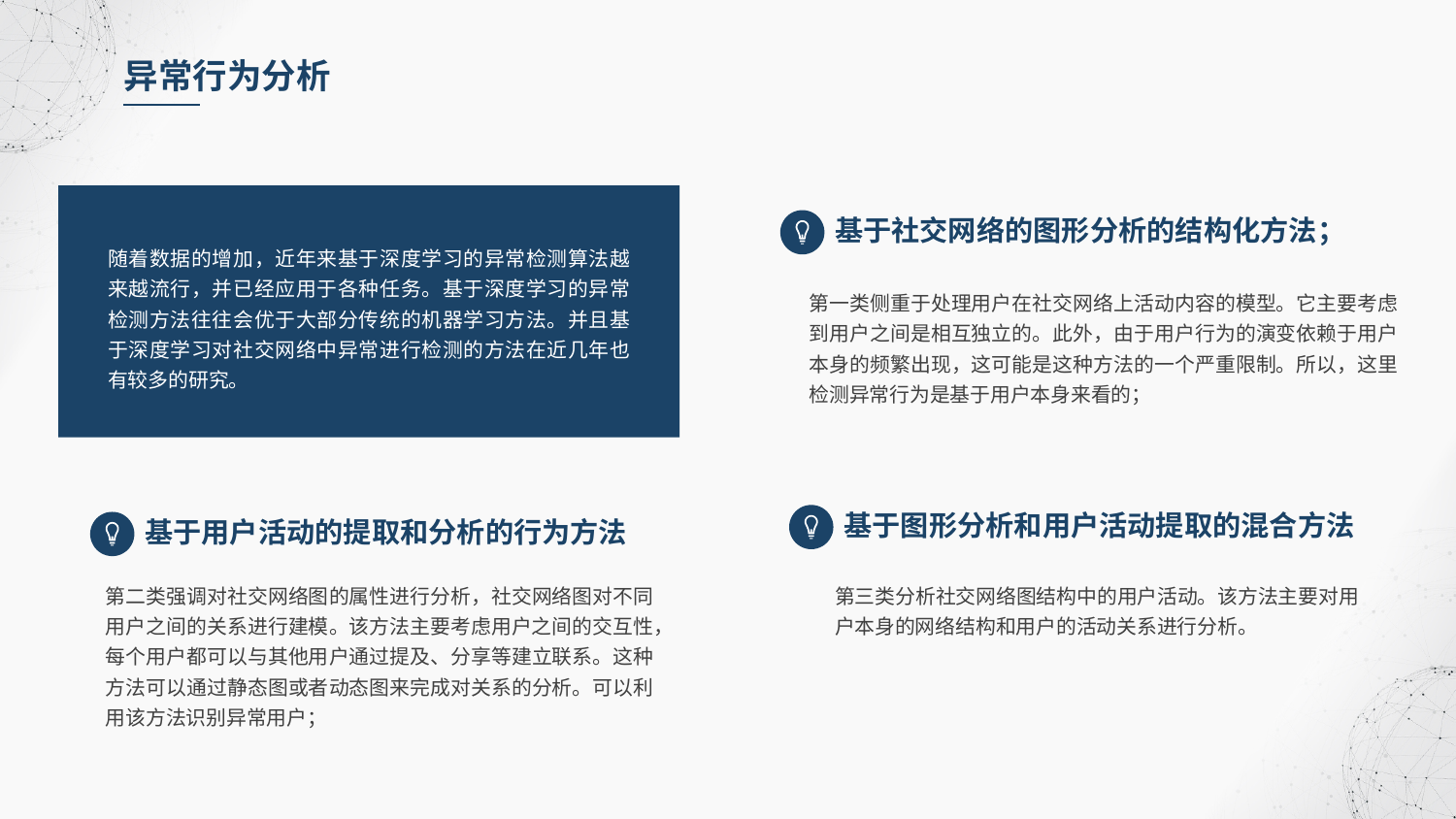

异常行为分析

基于社交网络的图形分析的结构化方法；
随着数据的增加，近年来基于深度学习的异常检测算法越来越流行，并已经应用于各种任务。基于深度学习的异常检测方法往往会优于大部分传统的机器学习方法。并且基于深度学习对社交网络中异常进行检测的方法在近几年也有较多的研究。
第一类侧重于处理用户在社交网络上活动内容的模型。它主要考虑到用户之间是相互独立的。此外，由于用户行为的演变依赖于用户本身的频繁出现，这可能是这种方法的一个严重限制。所以，这里检测异常行为是基于用户本身来看的；

基于图形分析和用户活动提取的混合方法

基于用户活动的提取和分析的行为方法
第二类强调对社交网络图的属性进行分析，社交网络图对不同用户之间的关系进行建模。该方法主要考虑用户之间的交互性，每个用户都可以与其他用户通过提及、分享等建立联系。这种方法可以通过静态图或者动态图来完成对关系的分析。可以利用该方法识别异常用户；
第三类分析社交网络图结构中的用户活动。该方法主要对用户本身的网络结构和用户的活动关系进行分析。